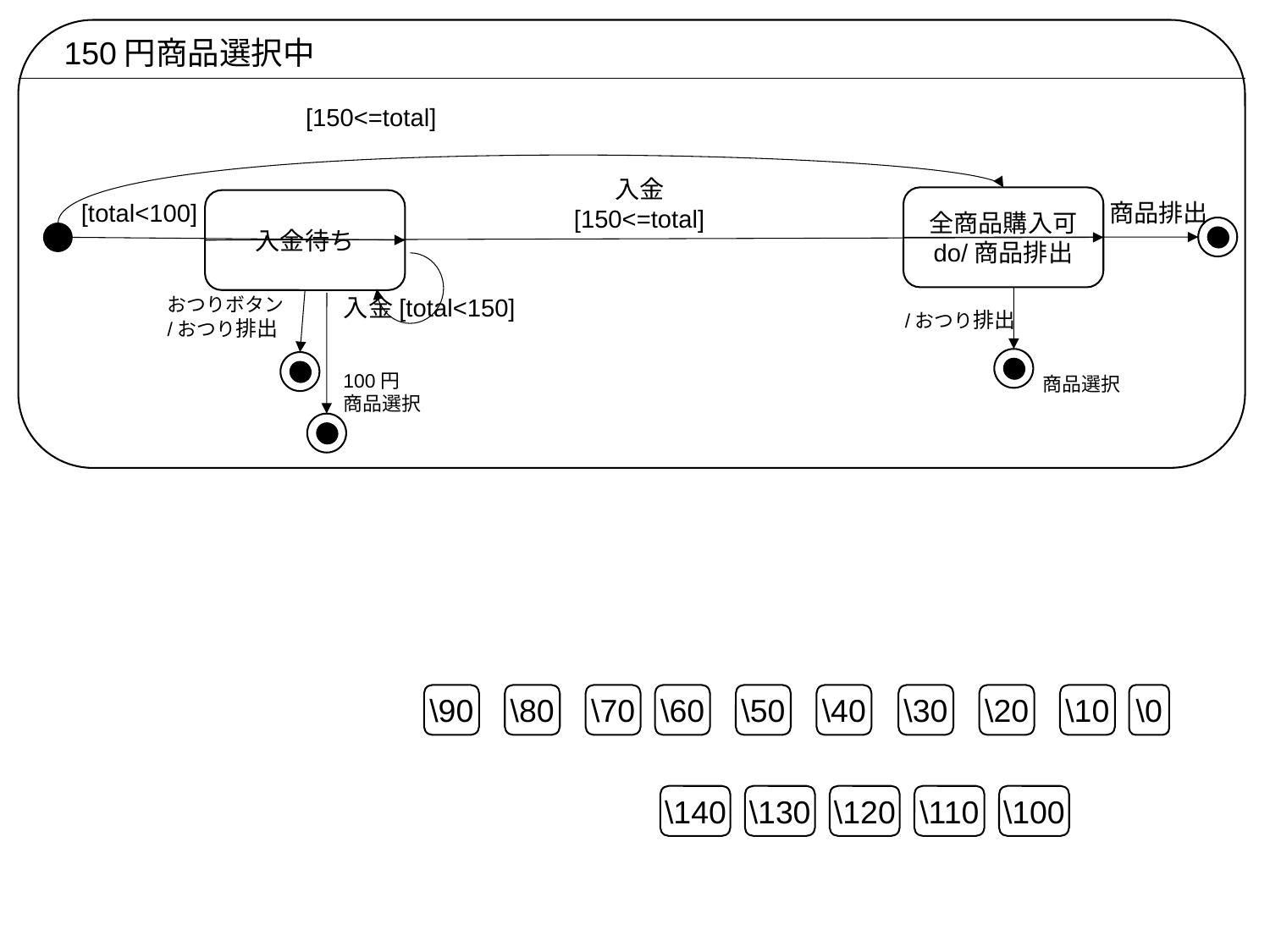

150円商品選択中
[150<=total]
入金
[150<=total]
商品排出
[total<100]
おつりボタン
/おつり排出
入金[total<150]
/おつり排出
100円
商品選択
商品選択
全商品購入可
do/商品排出
入金待ち

\90
\80
\70
\60
\50
\40
\30
\20
\10
\0
\140
\130
\120
\110
\100